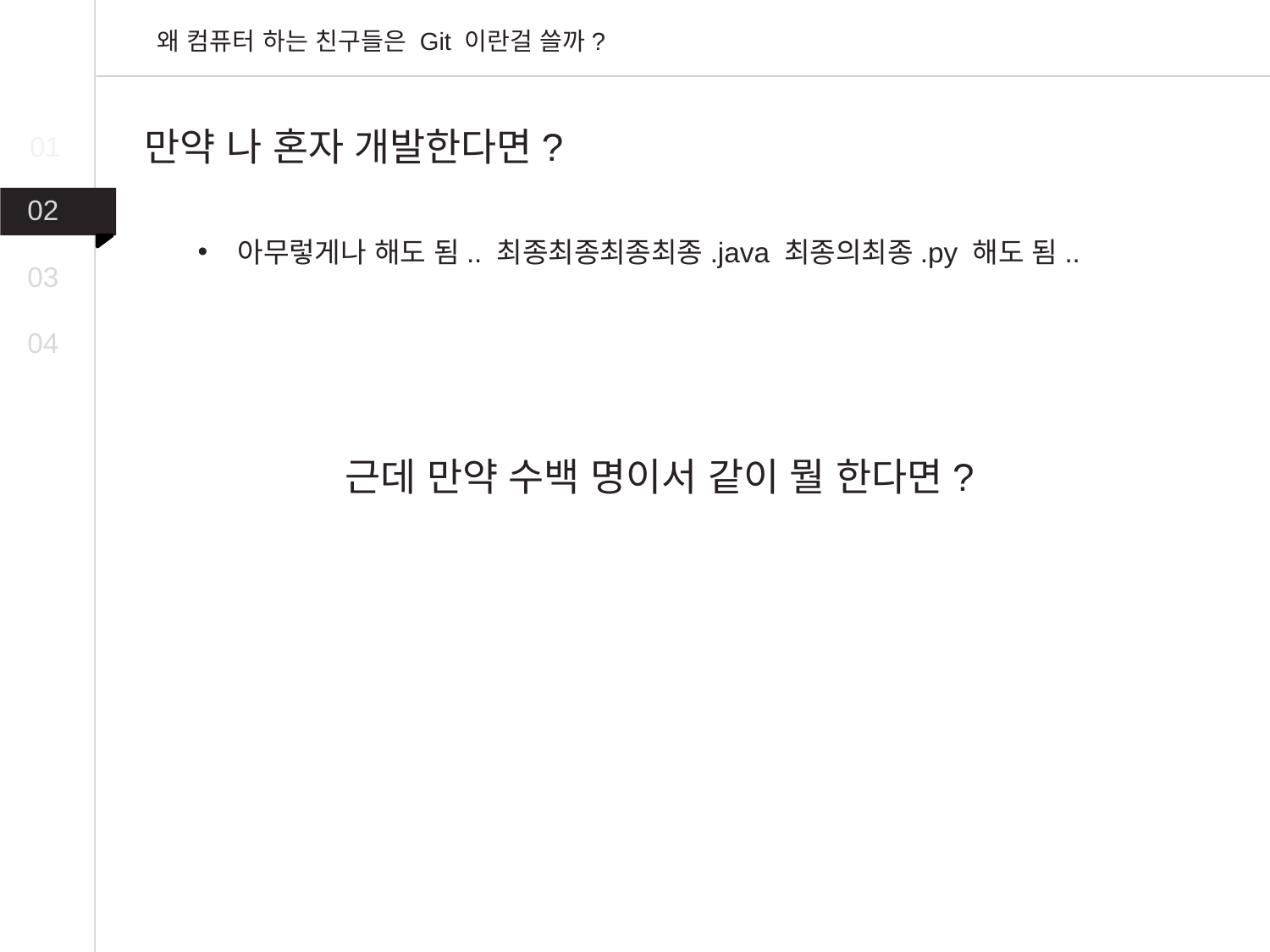

왜 컴퓨터 하는 친구들은 Git 이란걸 쓸까?
만약 나 혼자 개발한다면?
01
02

아무렇게나 해도 됨.. 최종최종최종최종.java 최종의최종.py 해도 됨..

03
04
근데 만약 수백 명이서 같이 뭘 한다면?